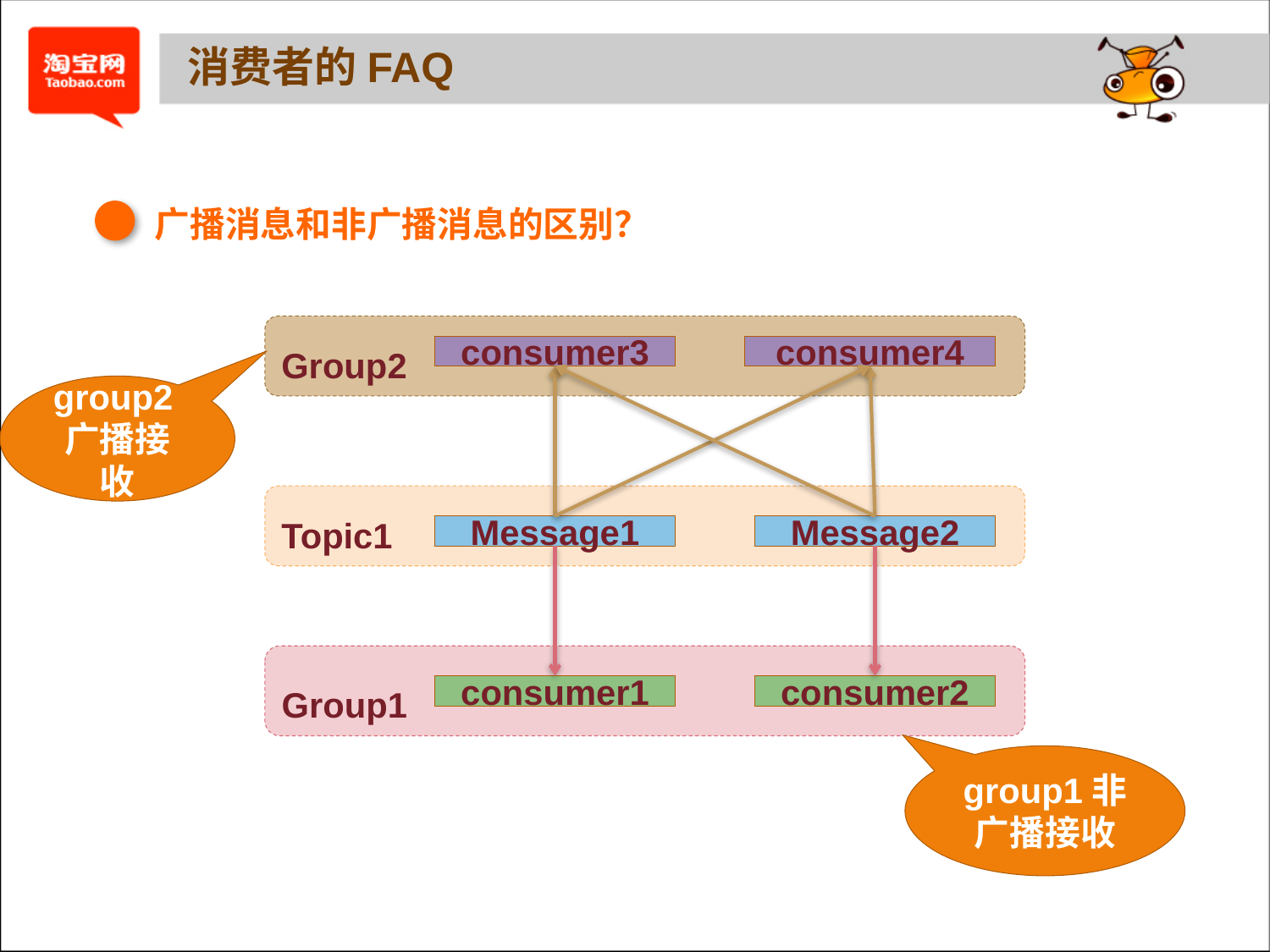

# 消费者的FAQ
广播消息和非广播消息的区别？

Group2
consumer3
consumer4
group2广播接收
Topic1
Message1
Message2
Group1
consumer1
consumer2
group1非广播接收